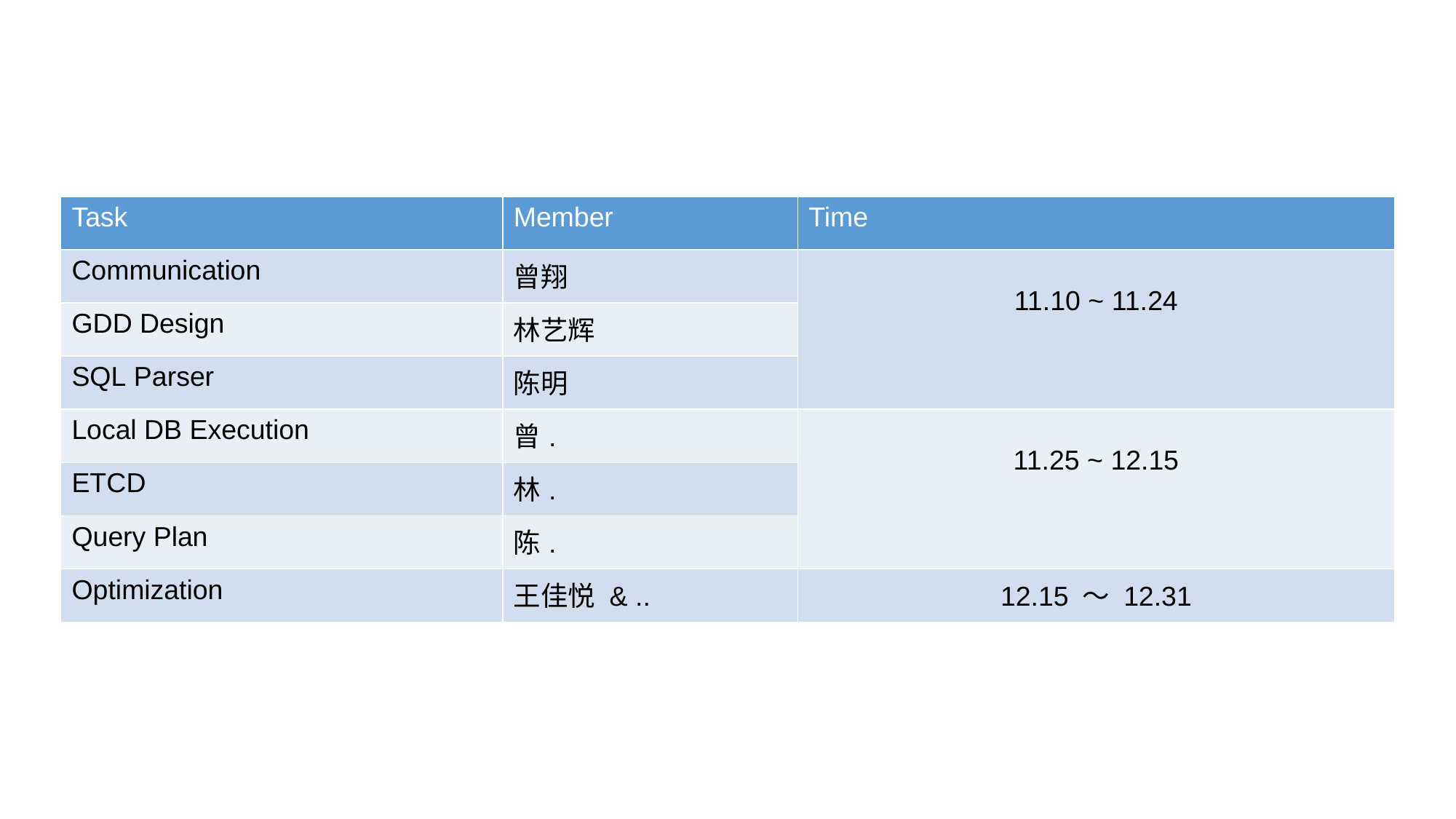

| Task | Member | Time |
| --- | --- | --- |
| Communication | 曾翔 | 11.10 ~ 11.24 |
| GDD Design | 林艺辉 |  |
| SQL Parser | 陈明 |  |
| Local DB Execution | 曾. | 11.25 ~ 12.15 |
| ETCD | 林. |  |
| Query Plan | 陈. |  |
| Optimization | 王佳悦 & .. | 12.15 ～ 12.31 |